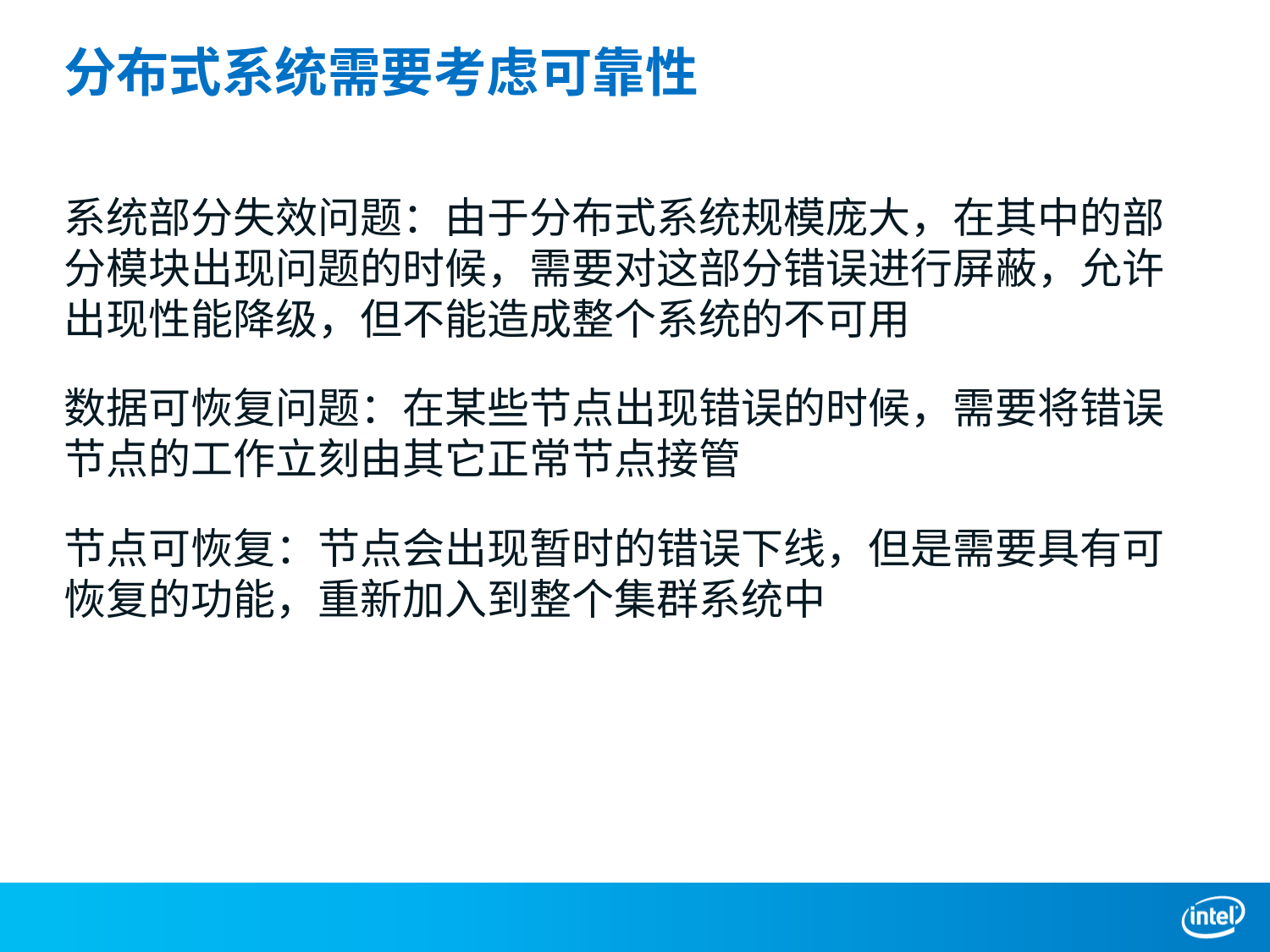

# 分布式系统需要考虑可靠性
系统部分失效问题：由于分布式系统规模庞大，在其中的部分模块出现问题的时候，需要对这部分错误进行屏蔽，允许出现性能降级，但不能造成整个系统的不可用
数据可恢复问题：在某些节点出现错误的时候，需要将错误节点的工作立刻由其它正常节点接管
节点可恢复：节点会出现暂时的错误下线，但是需要具有可恢复的功能，重新加入到整个集群系统中